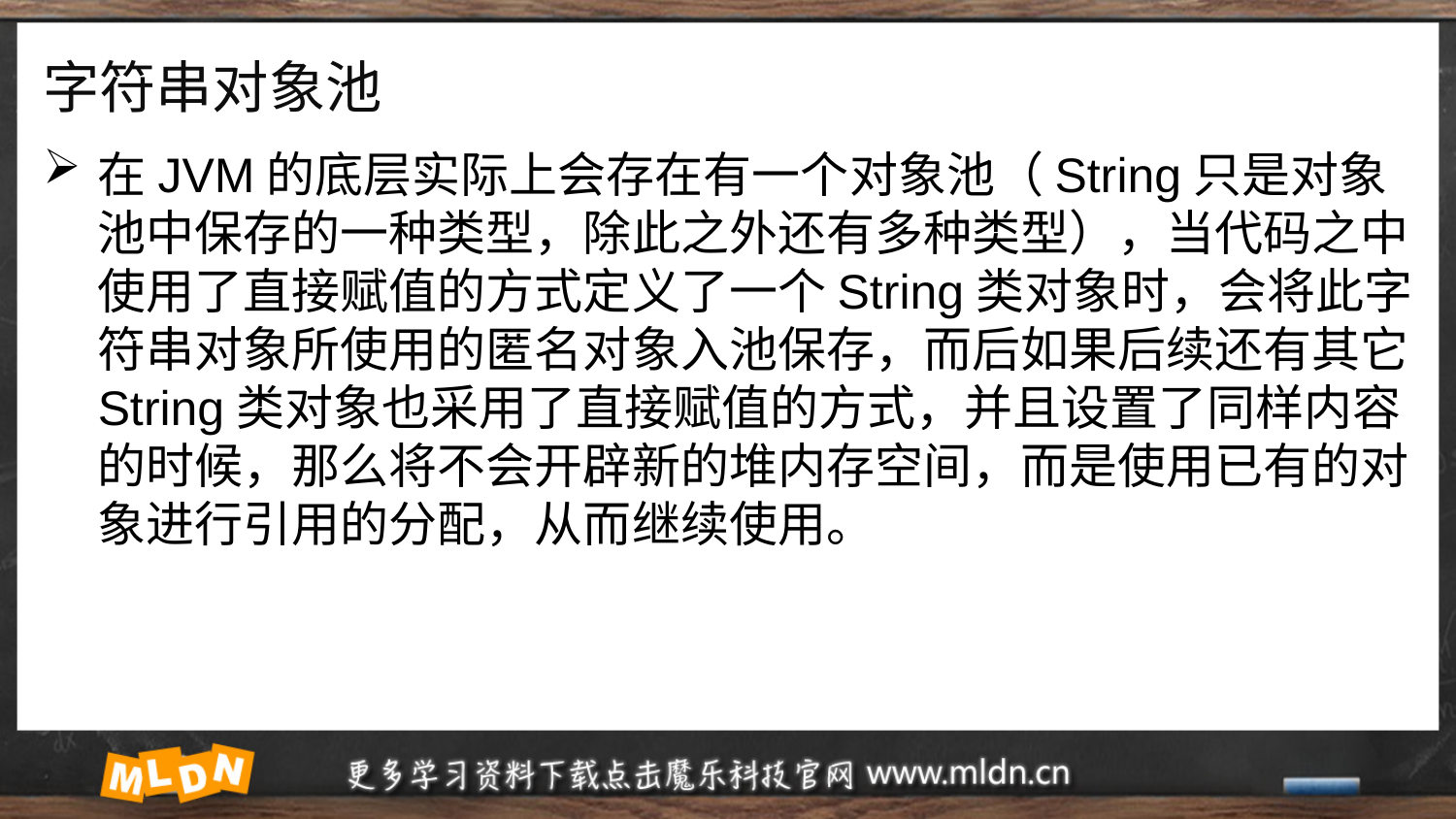

# 字符串对象池
在JVM的底层实际上会存在有一个对象池（String只是对象池中保存的一种类型，除此之外还有多种类型），当代码之中使用了直接赋值的方式定义了一个String类对象时，会将此字符串对象所使用的匿名对象入池保存，而后如果后续还有其它String类对象也采用了直接赋值的方式，并且设置了同样内容的时候，那么将不会开辟新的堆内存空间，而是使用已有的对象进行引用的分配，从而继续使用。